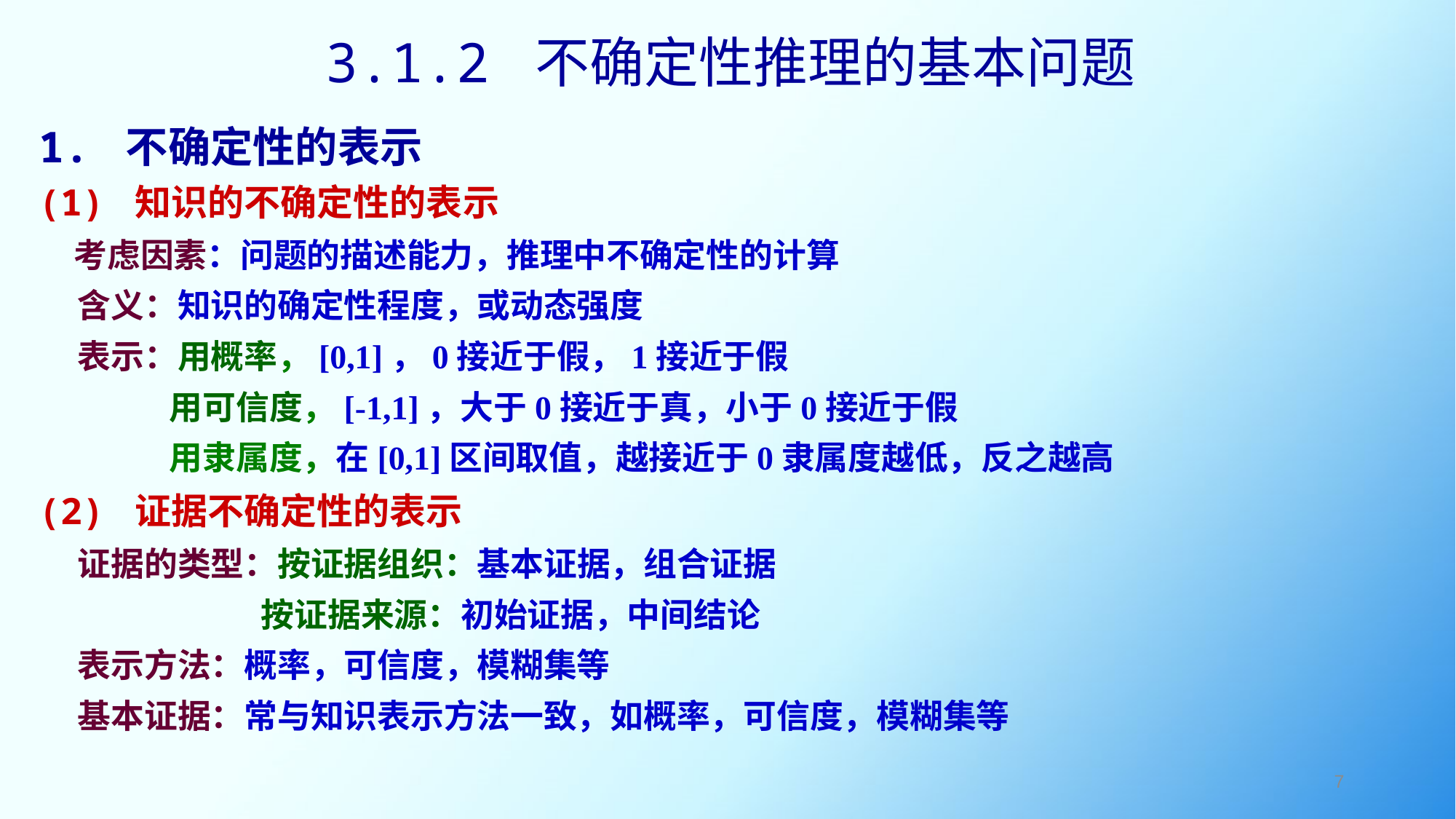

3.1.2 不确定性推理的基本问题
1. 不确定性的表示
(1) 知识的不确定性的表示
    考虑因素：问题的描述能力，推理中不确定性的计算
    含义：知识的确定性程度，或动态强度
    表示：用概率，[0,1]，0接近于假，1接近于假
                用可信度，[-1,1]，大于0接近于真，小于0接近于假
                用隶属度，在[0,1]区间取值，越接近于0隶属度越低，反之越高
(2) 证据不确定性的表示
    证据的类型：按证据组织：基本证据，组合证据
                            按证据来源：初始证据，中间结论
    表示方法：概率，可信度，模糊集等
    基本证据：常与知识表示方法一致，如概率，可信度，模糊集等
7